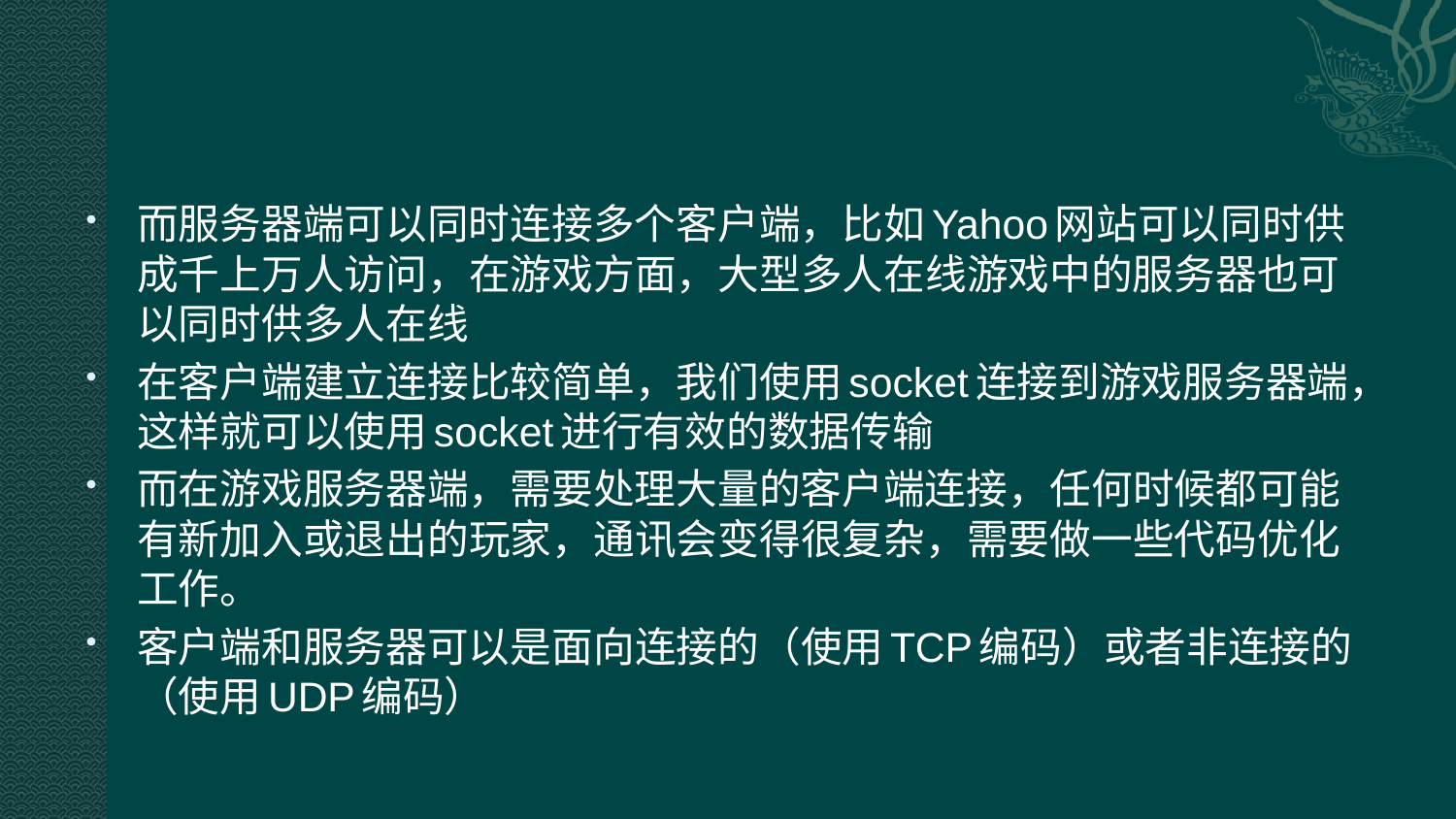

#
而服务器端可以同时连接多个客户端，比如Yahoo网站可以同时供成千上万人访问，在游戏方面，大型多人在线游戏中的服务器也可以同时供多人在线
在客户端建立连接比较简单，我们使用socket连接到游戏服务器端，这样就可以使用socket进行有效的数据传输
而在游戏服务器端，需要处理大量的客户端连接，任何时候都可能有新加入或退出的玩家，通讯会变得很复杂，需要做一些代码优化工作。
客户端和服务器可以是面向连接的（使用TCP编码）或者非连接的（使用UDP编码）